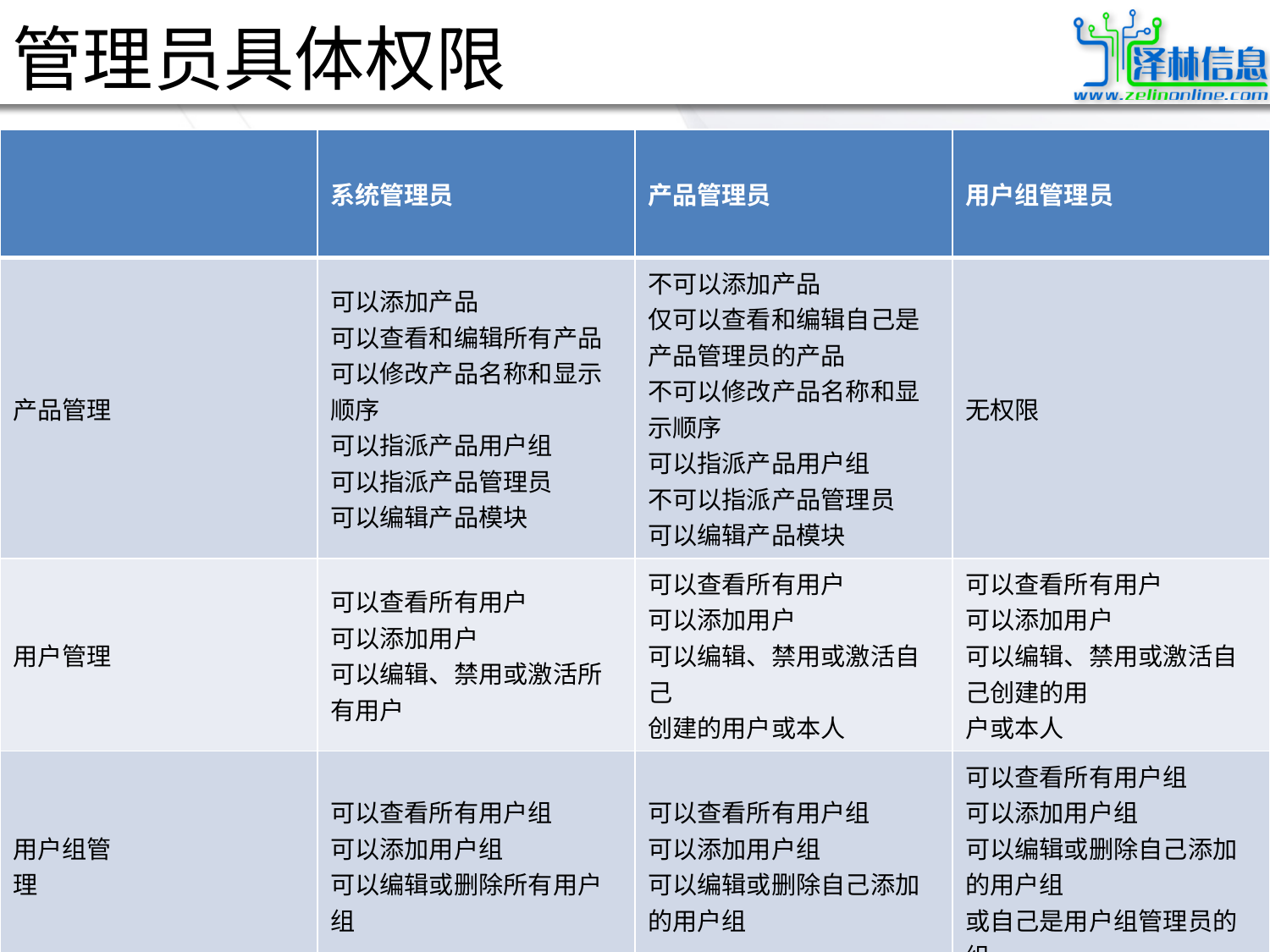

# 管理员具体权限
|  | 系统管理员 | 产品管理员 | 用户组管理员 |
| --- | --- | --- | --- |
| 产品管理 | 可以添加产品 可以查看和编辑所有产品 可以修改产品名称和显示 顺序 可以指派产品用户组 可以指派产品管理员 可以编辑产品模块 | 不可以添加产品 仅可以查看和编辑自己是 产品管理员的产品 不可以修改产品名称和显 示顺序 可以指派产品用户组 不可以指派产品管理员 可以编辑产品模块 | 无权限 |
| 用户管理 | 可以查看所有用户 可以添加用户 可以编辑、禁用或激活所 有用户 | 可以查看所有用户 可以添加用户 可以编辑、禁用或激活自己 创建的用户或本人 | 可以查看所有用户 可以添加用户 可以编辑、禁用或激活自己创建的用 户或本人 |
| 用户组管 理 | 可以查看所有用户组 可以添加用户组 可以编辑或删除所有用户 组 | 可以查看所有用户组 可以添加用户组 可以编辑或删除自己添加 的用户组 | 可以查看所有用户组 可以添加用户组 可以编辑或删除自己添加的用户组 或自己是用户组管理员的组 |